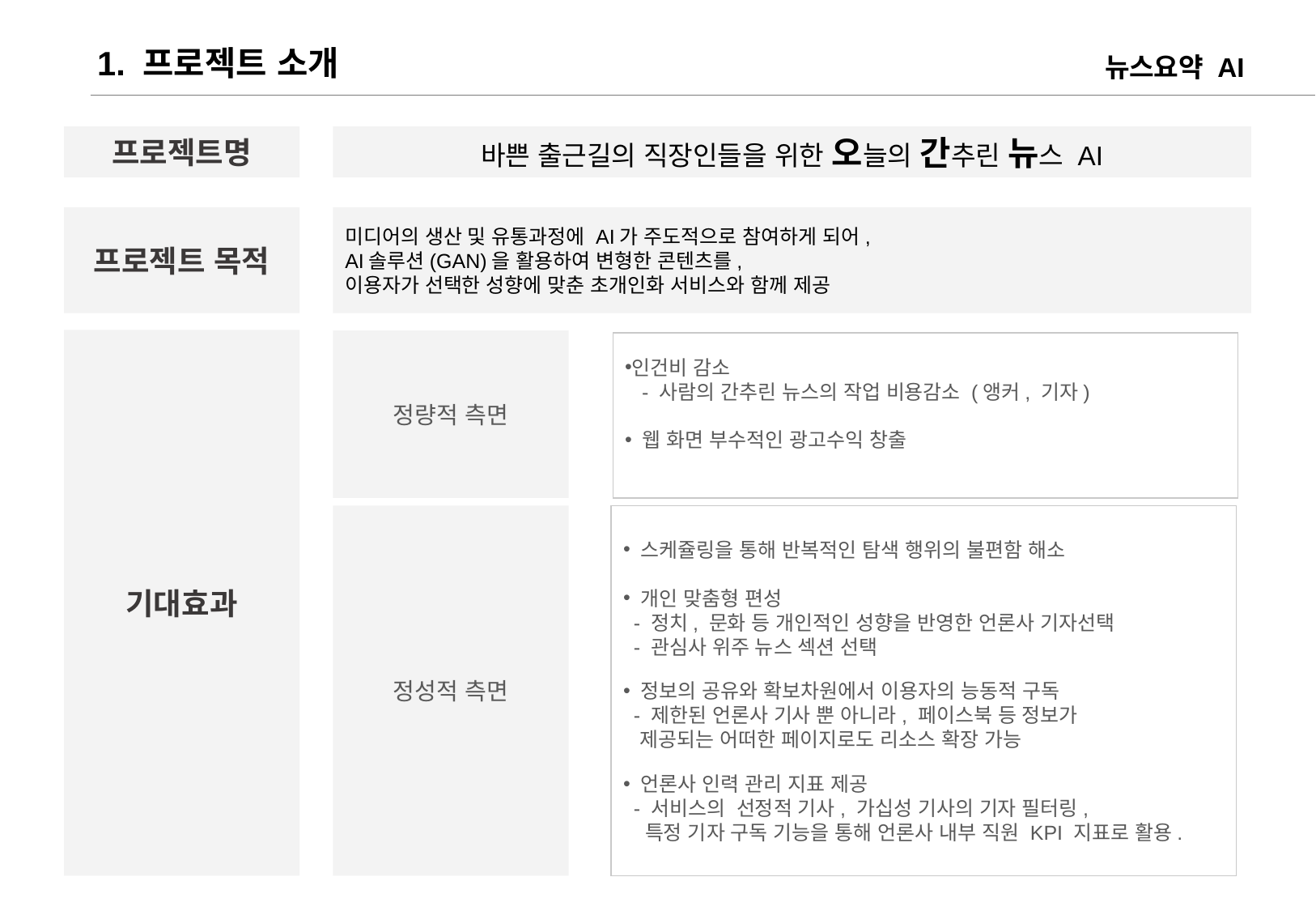

1. 프로젝트 소개
뉴스요약 AI
프로젝트명
바쁜 출근길의 직장인들을 위한 오늘의 간추린 뉴스 AI
프로젝트 목적
미디어의 생산 및 유통과정에 AI가 주도적으로 참여하게 되어,
AI솔루션(GAN)을 활용하여 변형한 콘텐츠를,
이용자가 선택한 성향에 맞춘 초개인화 서비스와 함께 제공
기대효과
정량적 측면
인건비 감소
   - 사람의 간추린 뉴스의 작업 비용감소 (앵커, 기자)

 웹 화면 부수적인 광고수익 창출

 스케쥴링을 통해 반복적인 탐색 행위의 불편함 해소

 개인 맞춤형 편성
 - 정치, 문화 등 개인적인 성향을 반영한 언론사 기자선택
 - 관심사 위주 뉴스 섹션 선택
 정보의 공유와 확보차원에서 이용자의 능동적 구독
 - 제한된 언론사 기사 뿐 아니라, 페이스북 등 정보가
   제공되는 어떠한 페이지로도 리소스 확장 가능
 언론사 인력 관리 지표 제공
 - 서비스의  선정적 기사, 가십성 기사의 기자 필터링,
   특정 기자 구독 기능을 통해 언론사 내부 직원 KPI 지표로 활용.
정성적 측면